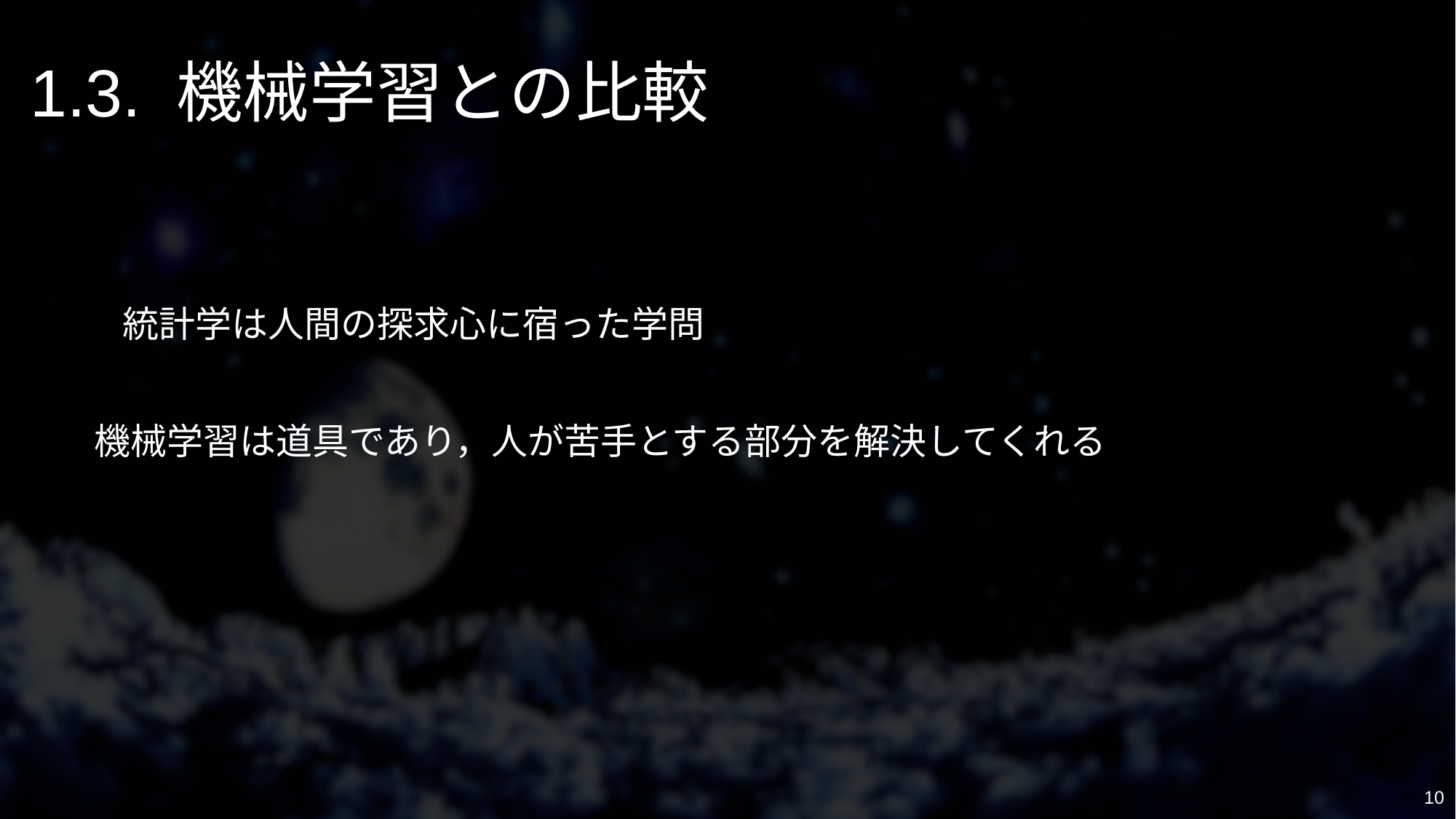

# 1.3. 機械学習との比較
統計学は人間の探求心に宿った学問
機械学習は道具であり，人が苦手とする部分を解決してくれる
10